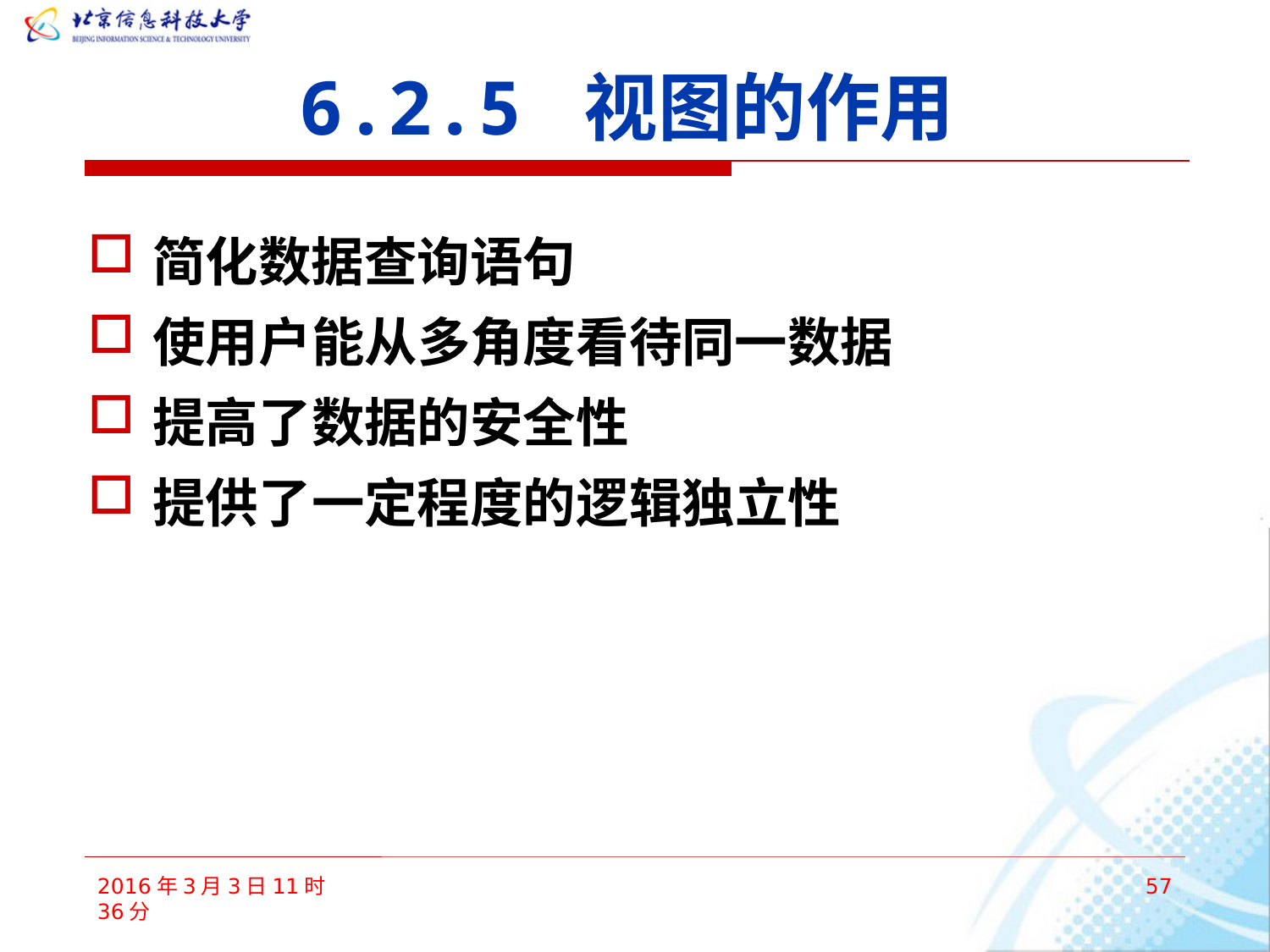

# 6.2.5 视图的作用
简化数据查询语句
使用户能从多角度看待同一数据
提高了数据的安全性
提供了一定程度的逻辑独立性
2016年3月3日11时36分
57